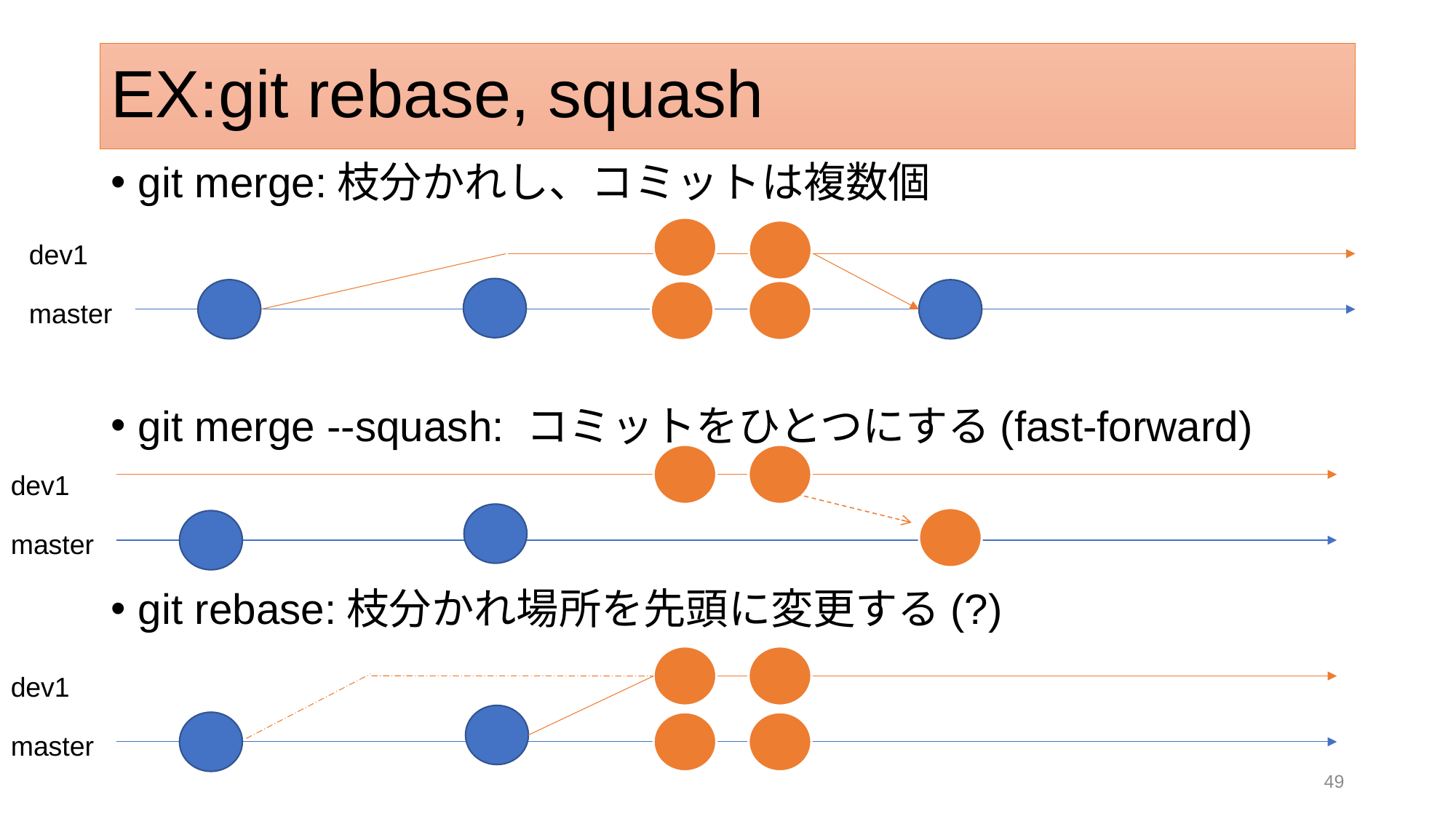

# EX:git rebase, squash
git merge:枝分かれし、コミットは複数個

git merge --squash: コミットをひとつにする(fast-forward)

git rebase:枝分かれ場所を先頭に変更する(?)

dev1

master

dev1

master

dev1

master

49